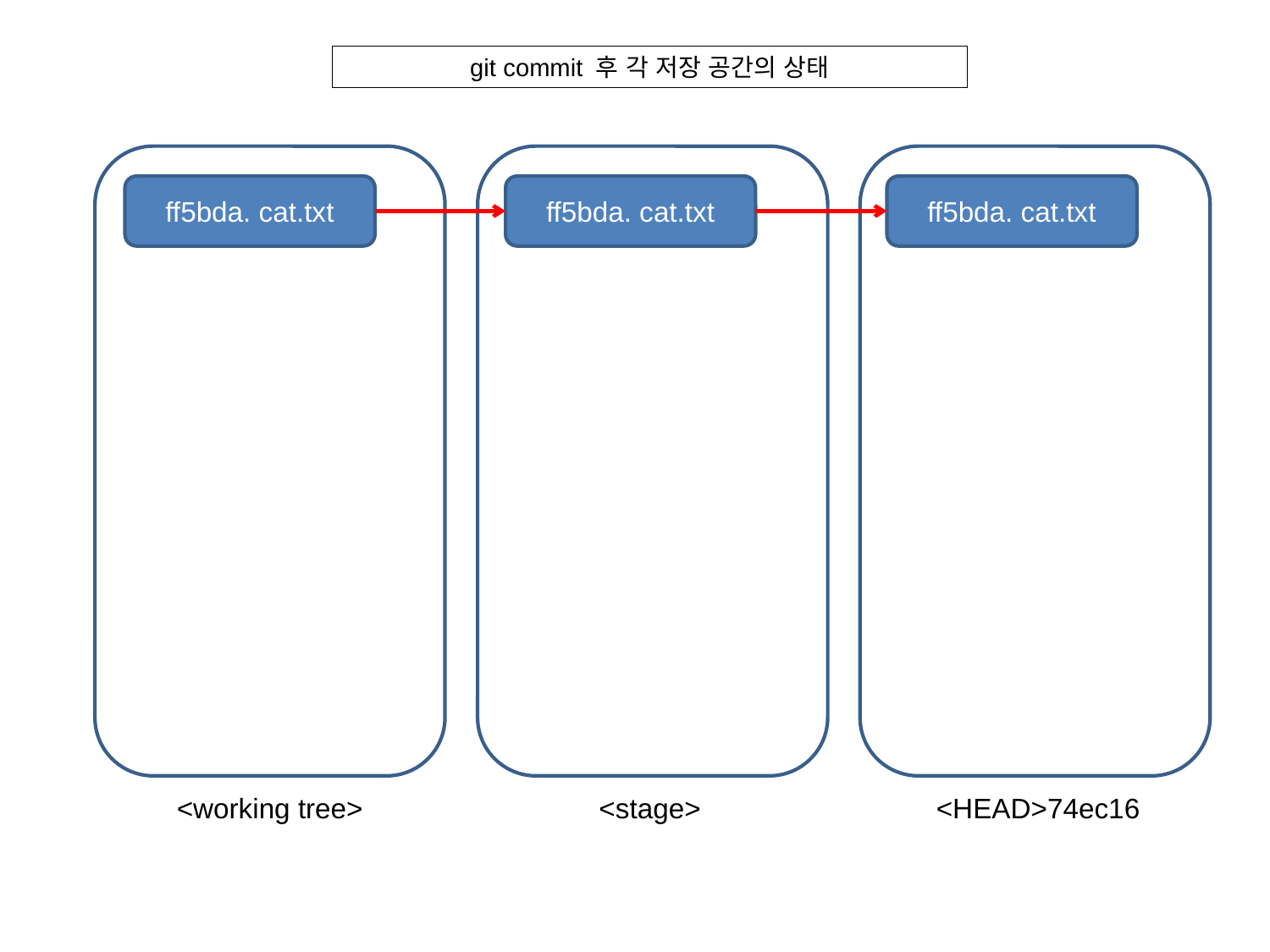

git commit 후 각 저장 공간의 상태

ff5bda. cat.txt
ff5bda. cat.txt
ff5bda. cat.txt
<working tree>
<stage>
<HEAD>74ec16